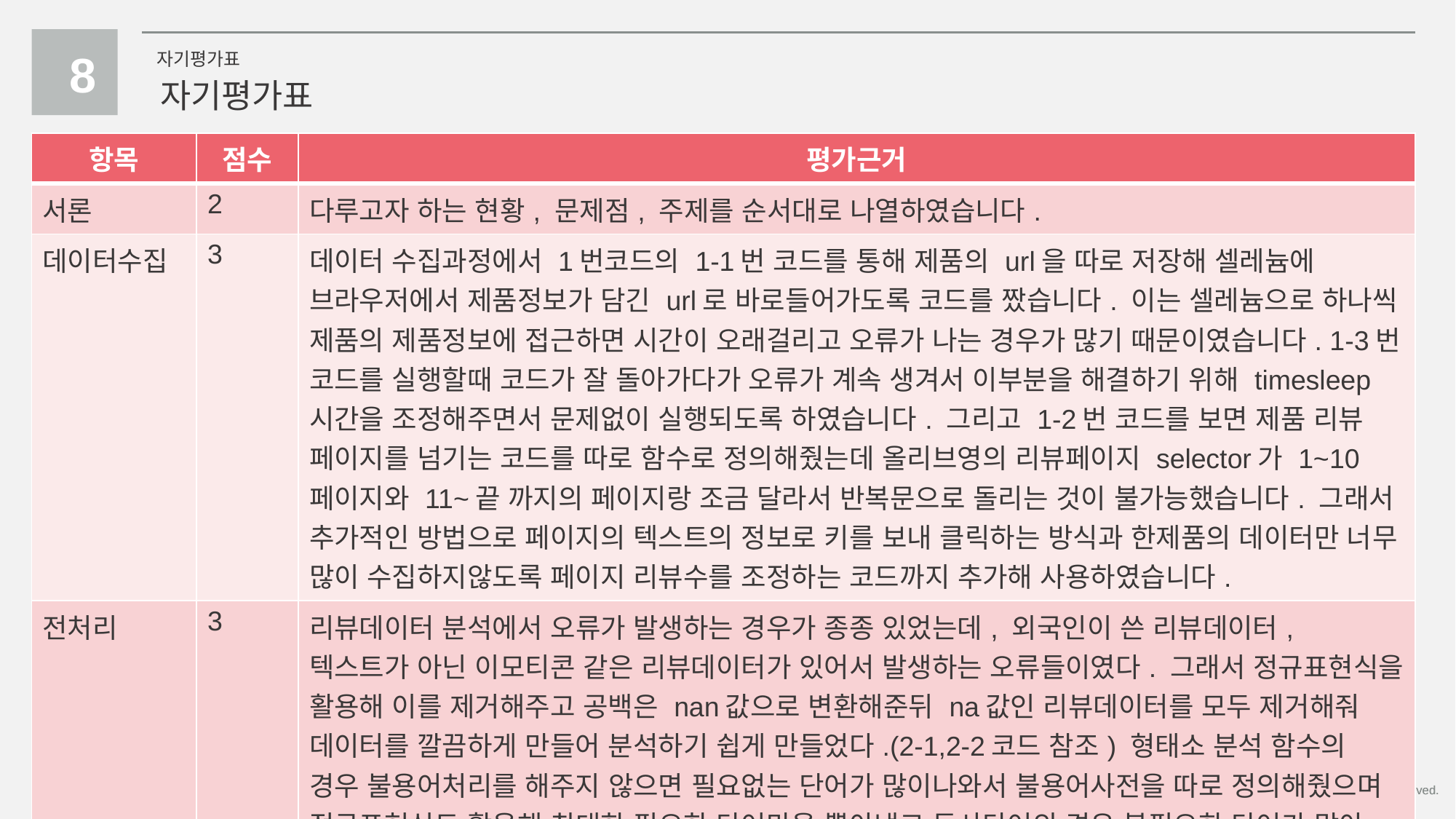

8
자기평가표
자기평가표
| 항목 | 점수 | 평가근거 |
| --- | --- | --- |
| 서론 | 2 | 다루고자 하는 현황, 문제점, 주제를 순서대로 나열하였습니다. |
| 데이터수집 | 3 | 데이터 수집과정에서 1번코드의 1-1번 코드를 통해 제품의 url을 따로 저장해 셀레늄에 브라우저에서 제품정보가 담긴 url로 바로들어가도록 코드를 짰습니다. 이는 셀레늄으로 하나씩 제품의 제품정보에 접근하면 시간이 오래걸리고 오류가 나는 경우가 많기 때문이였습니다. 1-3번 코드를 실행할때 코드가 잘 돌아가다가 오류가 계속 생겨서 이부분을 해결하기 위해 timesleep 시간을 조정해주면서 문제없이 실행되도록 하였습니다. 그리고 1-2번 코드를 보면 제품 리뷰 페이지를 넘기는 코드를 따로 함수로 정의해줬는데 올리브영의 리뷰페이지 selector가 1~10페이지와 11~끝 까지의 페이지랑 조금 달라서 반복문으로 돌리는 것이 불가능했습니다. 그래서 추가적인 방법으로 페이지의 텍스트의 정보로 키를 보내 클릭하는 방식과 한제품의 데이터만 너무 많이 수집하지않도록 페이지 리뷰수를 조정하는 코드까지 추가해 사용하였습니다. |
| 전처리 | 3 | 리뷰데이터 분석에서 오류가 발생하는 경우가 종종 있었는데, 외국인이 쓴 리뷰데이터, 텍스트가 아닌 이모티콘 같은 리뷰데이터가 있어서 발생하는 오류들이였다. 그래서 정규표현식을 활용해 이를 제거해주고 공백은 nan값으로 변환해준뒤 na값인 리뷰데이터를 모두 제거해줘 데이터를 깔끔하게 만들어 분석하기 쉽게 만들었다.(2-1,2-2코드 참조) 형태소 분석 함수의 경우 불용어처리를 해주지 않으면 필요없는 단어가 많이나와서 불용어사전을 따로 정의해줬으며 정규표현식도 활용해 최대한 필요한 단어만을 뽑아냈고 동사단어의 경우 불필요한 단어가 많아 제외해줬다.( 2-4코드 참조) |
1.(YTN ,[와이파일] ‘Maskne’ (마스크+여드름) 증가…이유 있었다! ,2021)
Copyrightⓒ. Saebyeol Yu. All Rights Reserved.